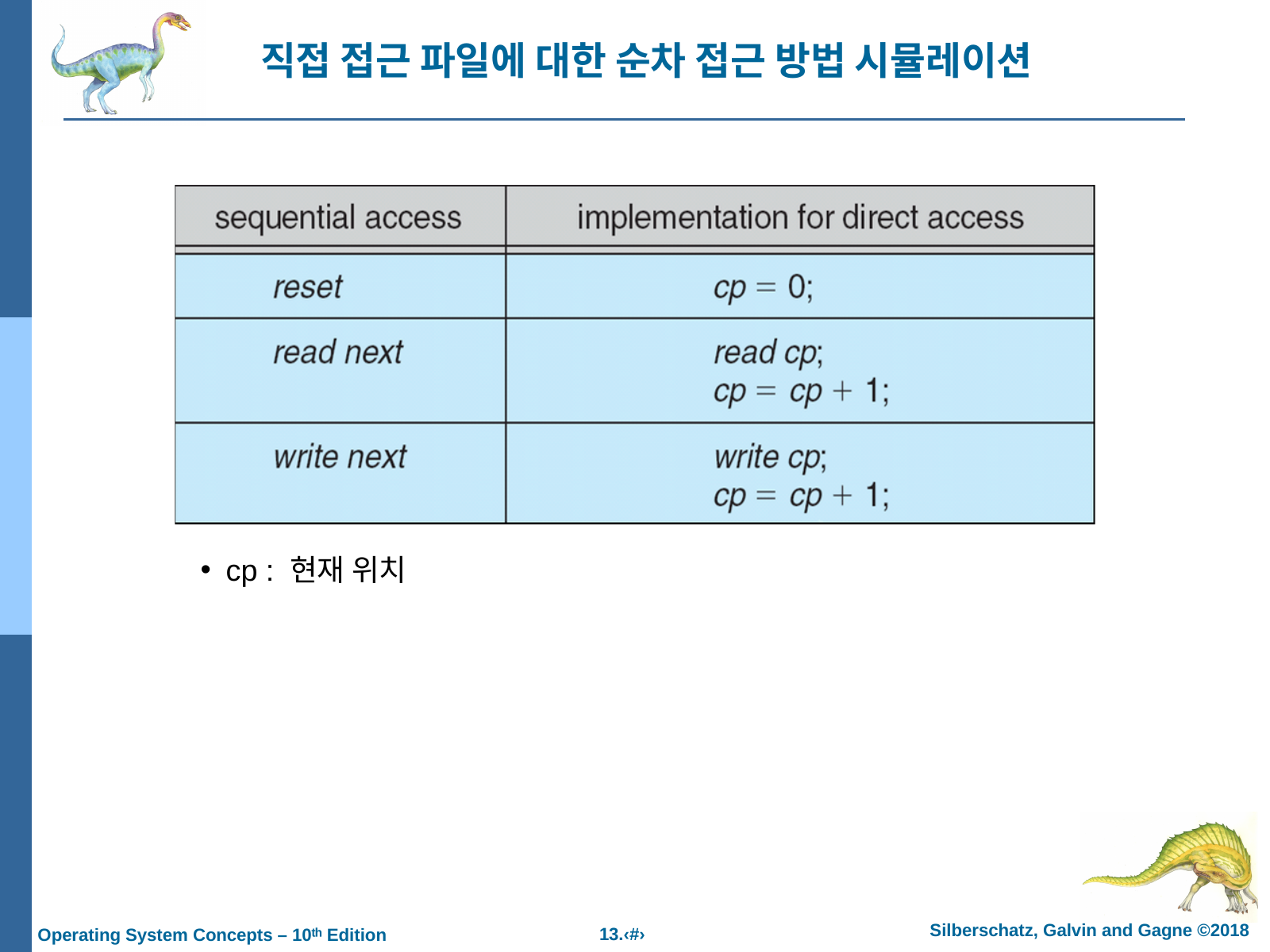

직접 접근 파일에 대한 순차 접근 방법 시뮬레이션

cp : 현재 위치

Silberschatz, Galvin and Gagne ©2018
13.‹#›
Operating System Concepts – 10ᵗʰ Edition